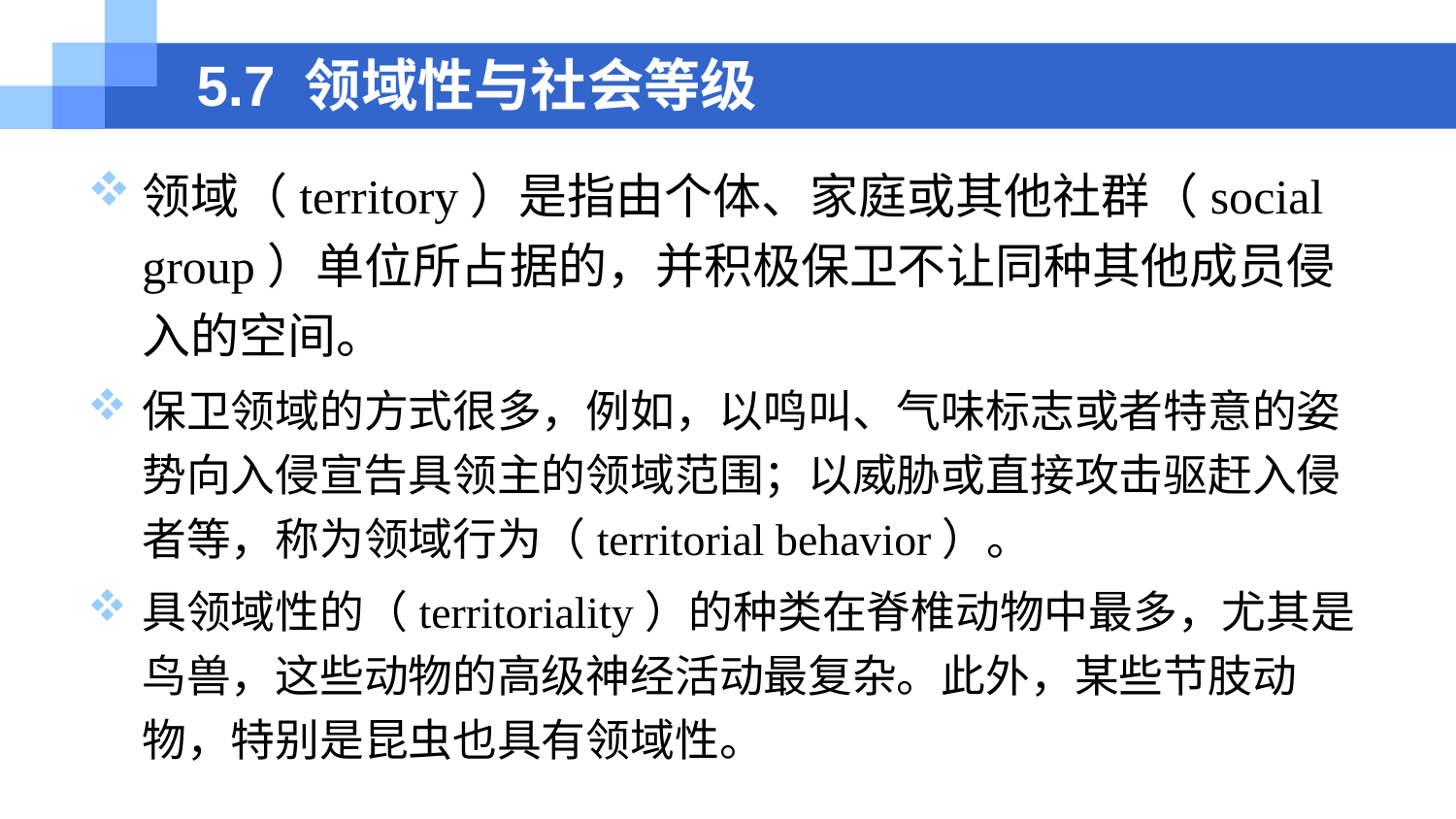

# 5.7 领域性与社会等级
领域（territory）是指由个体、家庭或其他社群（social group）单位所占据的，并积极保卫不让同种其他成员侵入的空间。
保卫领域的方式很多，例如，以鸣叫、气味标志或者特意的姿势向入侵宣告具领主的领域范围；以威胁或直接攻击驱赶入侵者等，称为领域行为（territorial behavior）。
具领域性的（territoriality）的种类在脊椎动物中最多，尤其是鸟兽，这些动物的高级神经活动最复杂。此外，某些节肢动物，特别是昆虫也具有领域性。